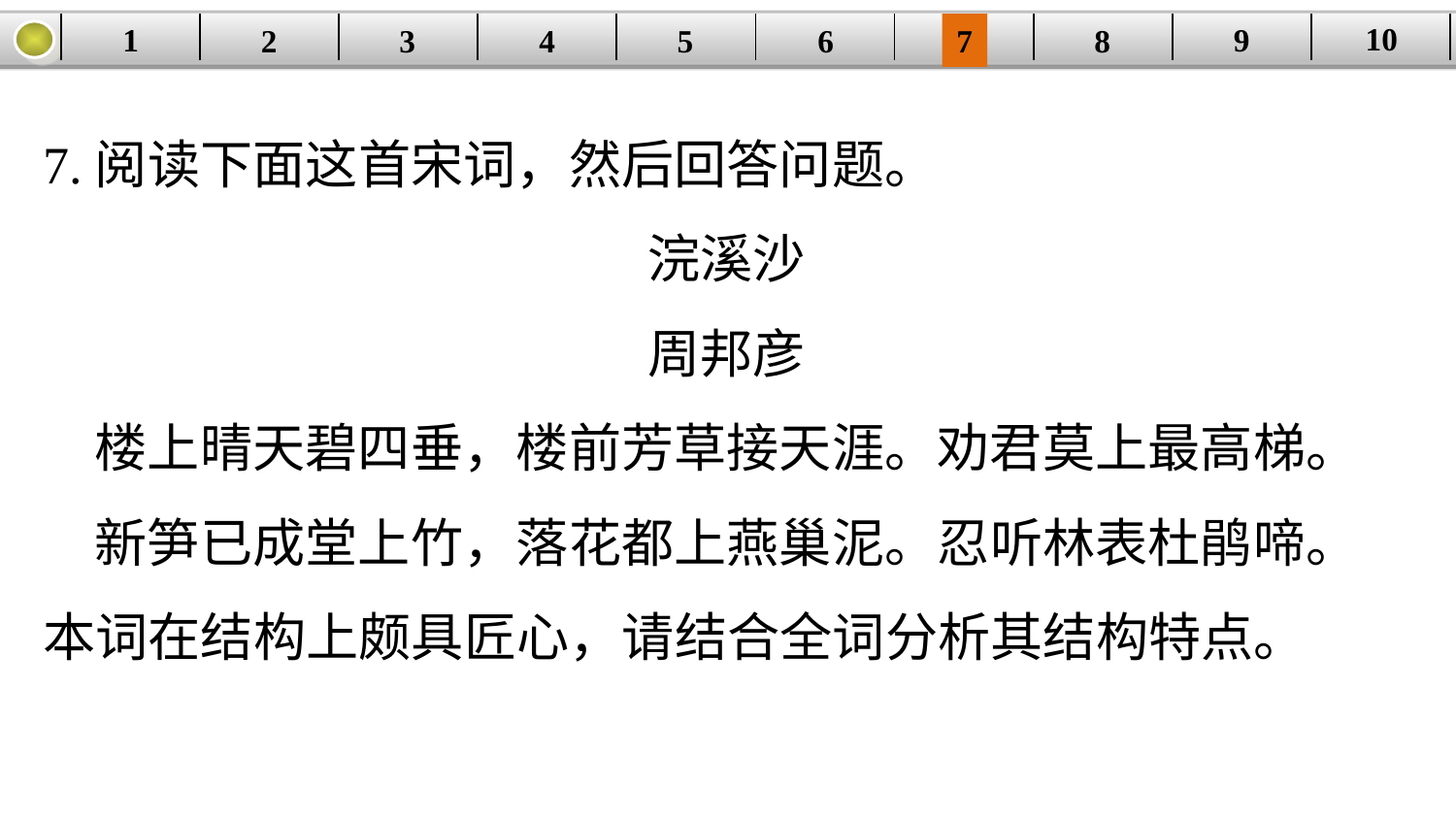

10

9
1
3
4
5
6
8
2
|  |  |  |  |  |  |  |  |  |  |
| --- | --- | --- | --- | --- | --- | --- | --- | --- | --- |
7

7.阅读下面这首宋词，然后回答问题。
浣溪沙
周邦彦
楼上晴天碧四垂，楼前芳草接天涯。劝君莫上最高梯。
新笋已成堂上竹，落花都上燕巢泥。忍听林表杜鹃啼。
本词在结构上颇具匠心，请结合全词分析其结构特点。